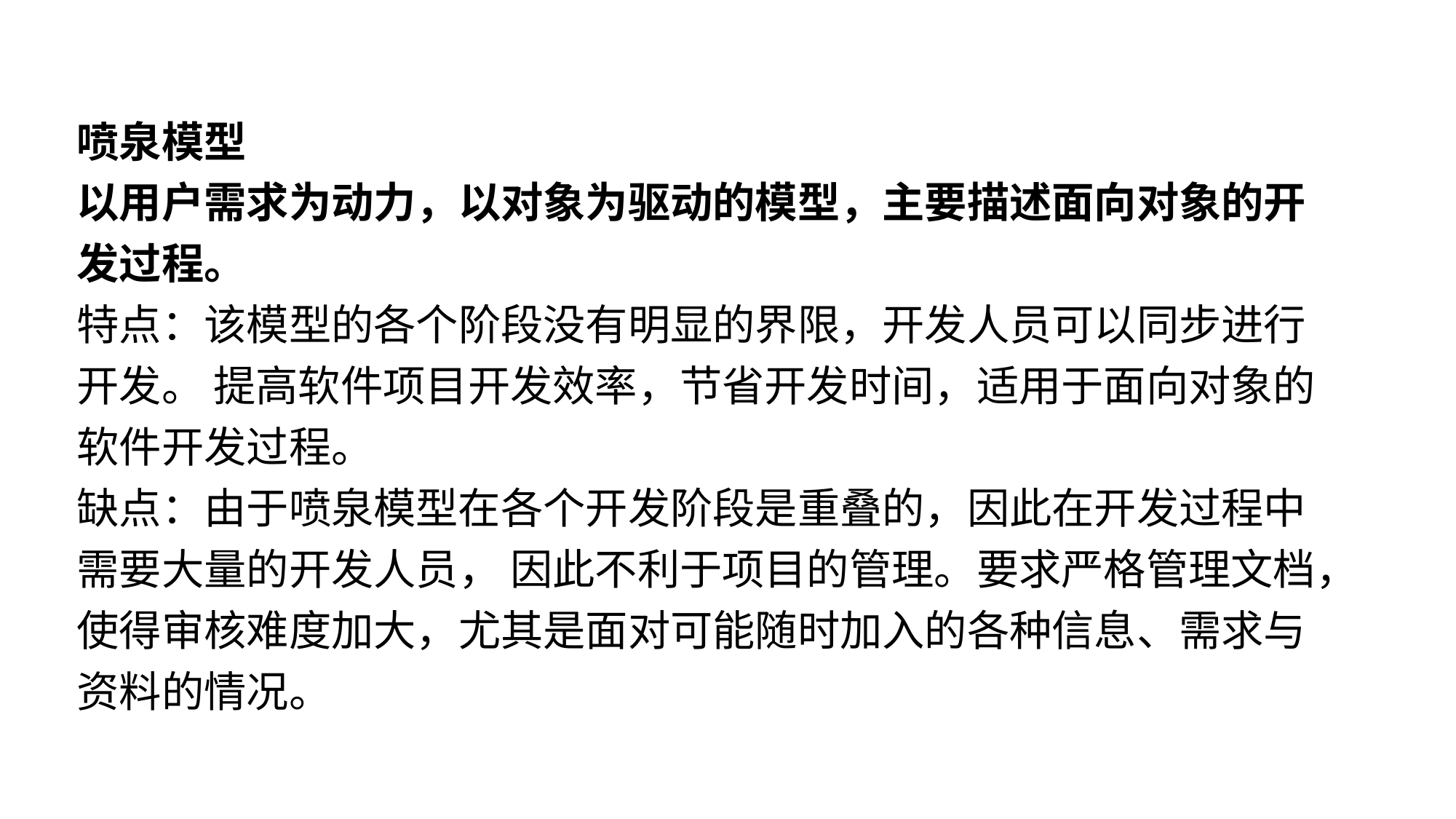

喷泉模型
以用户需求为动力，以对象为驱动的模型，主要描述面向对象的开发过程。
特点：该模型的各个阶段没有明显的界限，开发人员可以同步进行开发。 提高软件项目开发效率，节省开发时间，适用于面向对象的软件开发过程。
缺点：由于喷泉模型在各个开发阶段是重叠的，因此在开发过程中需要大量的开发人员， 因此不利于项目的管理。要求严格管理文档，使得审核难度加大，尤其是面对可能随时加入的各种信息、需求与资料的情况。